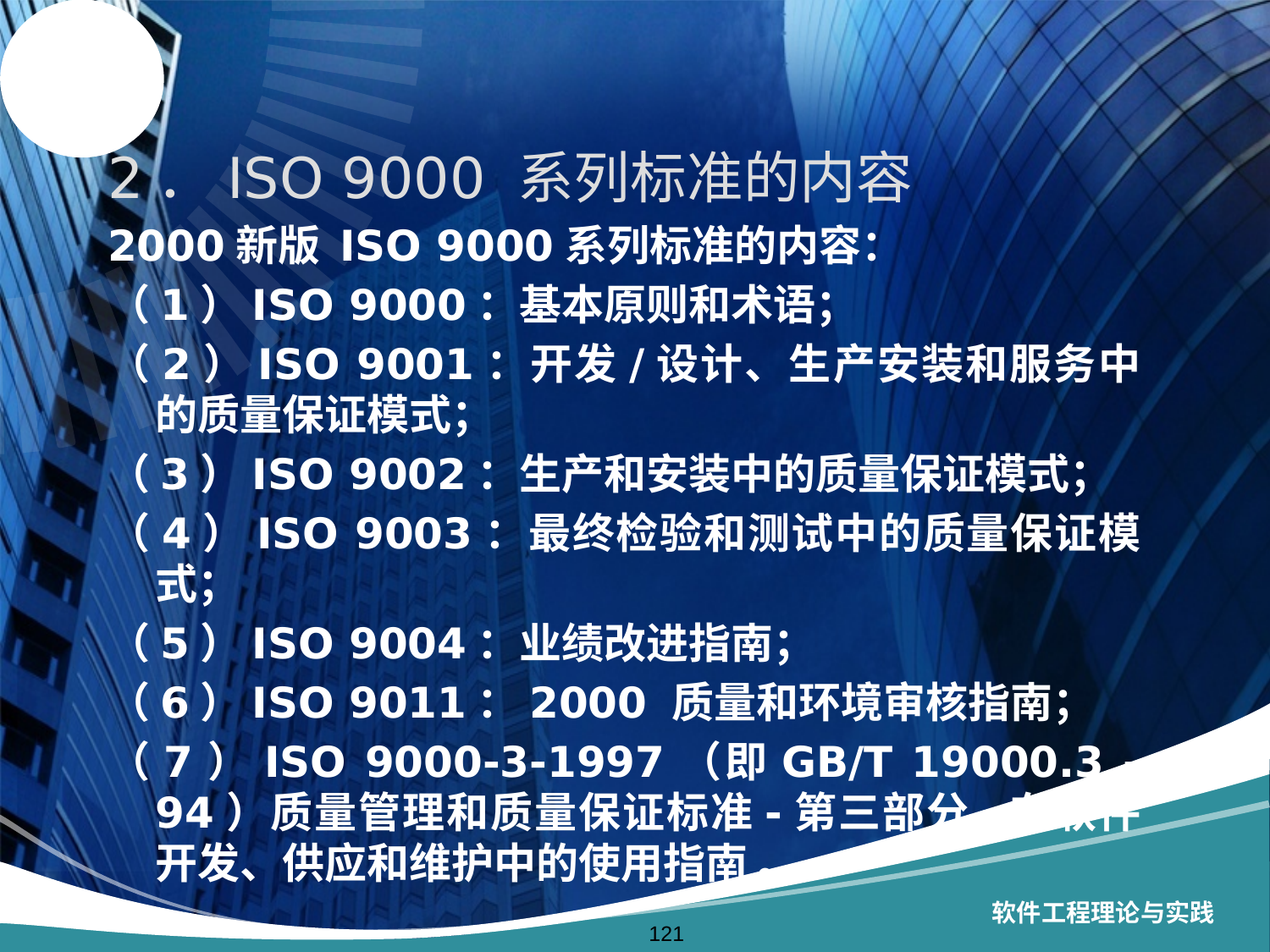

2．ISO 9000 系列标准的内容
2000新版 ISO 9000系列标准的内容：
（1）ISO 9000：基本原则和术语；
（2）ISO 9001：开发/设计、生产安装和服务中的质量保证模式；
（3）ISO 9002：生产和安装中的质量保证模式；
（4）ISO 9003：最终检验和测试中的质量保证模式；
（5）ISO 9004：业绩改进指南；
（6）ISO 9011：2000 质量和环境审核指南；
（7）ISO 9000-3-1997（即GB/T 19000.3 - 94）质量管理和质量保证标准-第三部分-在软件开发、供应和维护中的使用指南 。
软件工程理论与实践
121